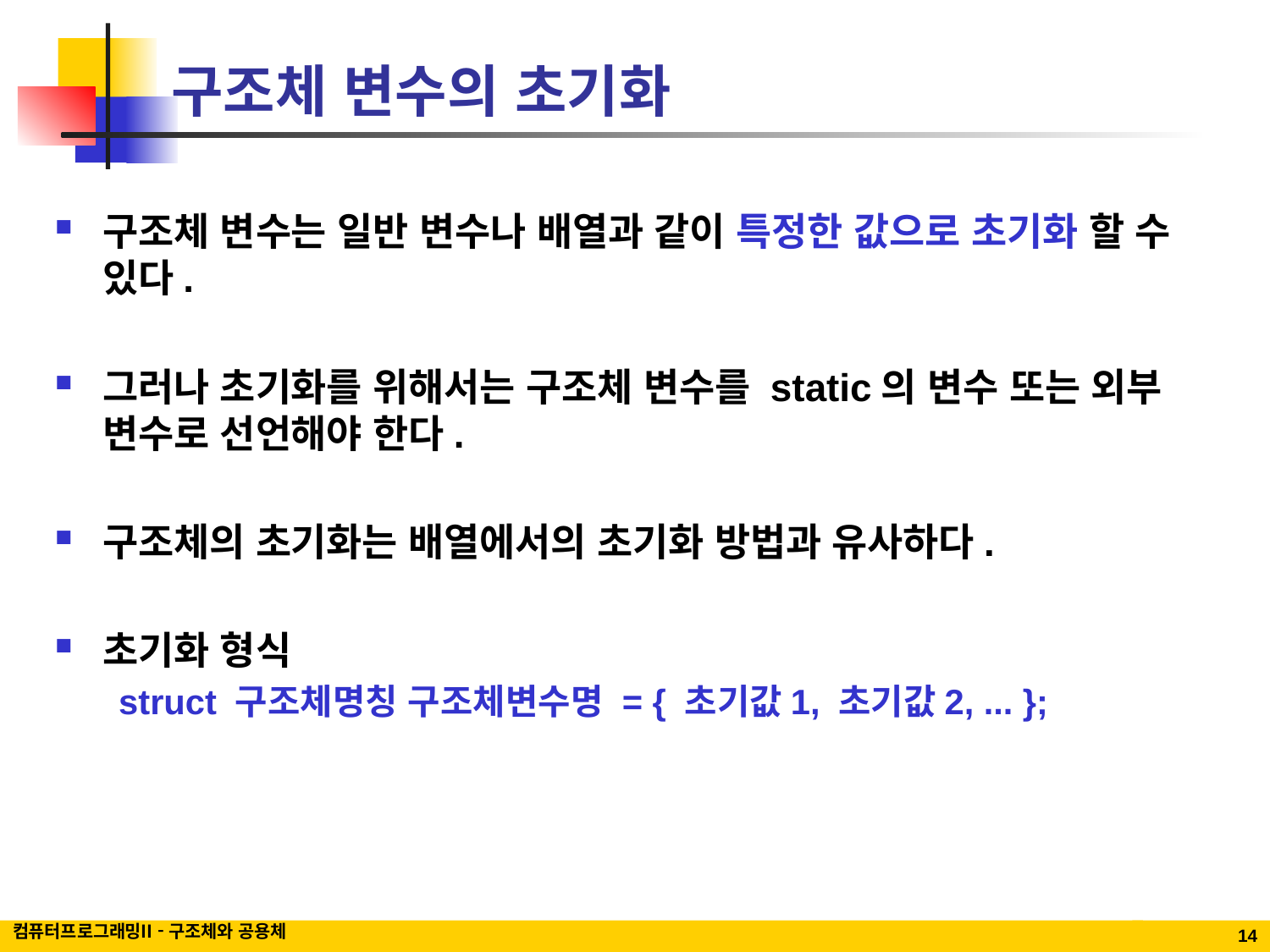

# 구조체 변수의 초기화
구조체 변수는 일반 변수나 배열과 같이 특정한 값으로 초기화 할 수 있다.

그러나 초기화를 위해서는 구조체 변수를 static의 변수 또는 외부 변수로 선언해야 한다.

구조체의 초기화는 배열에서의 초기화 방법과 유사하다.

초기화 형식
struct 구조체명칭 구조체변수명 = { 초기값1, 초기값2, ... };
컴퓨터프로그래밍II - 구조체와 공용체
14